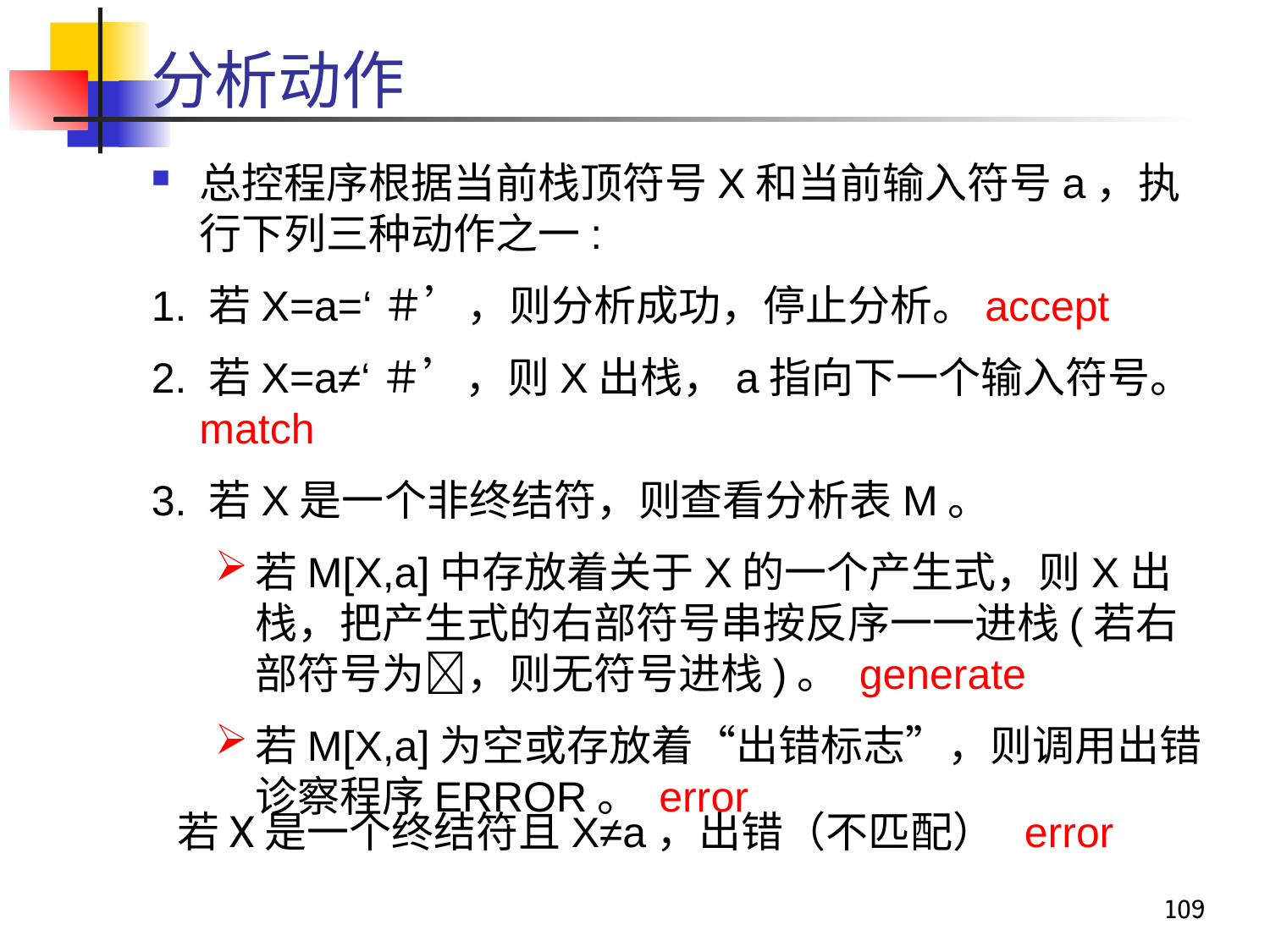

# 分析动作
总控程序根据当前栈顶符号X和当前输入符号a，执行下列三种动作之一:
1. 若X=a=‘＃’，则分析成功，停止分析。accept
2. 若X=a≠‘＃’，则X出栈，a指向下一个输入符号。match
3. 若X是一个非终结符，则查看分析表M。
若M[X,a]中存放着关于X的一个产生式，则X出栈，把产生式的右部符号串按反序一一进栈(若右部符号为ε，则无符号进栈)。 generate
若M[X,a]为空或存放着“出错标志”，则调用出错诊察程序ERROR。 error

若X是一个终结符且X≠a，出错（不匹配）  error
109